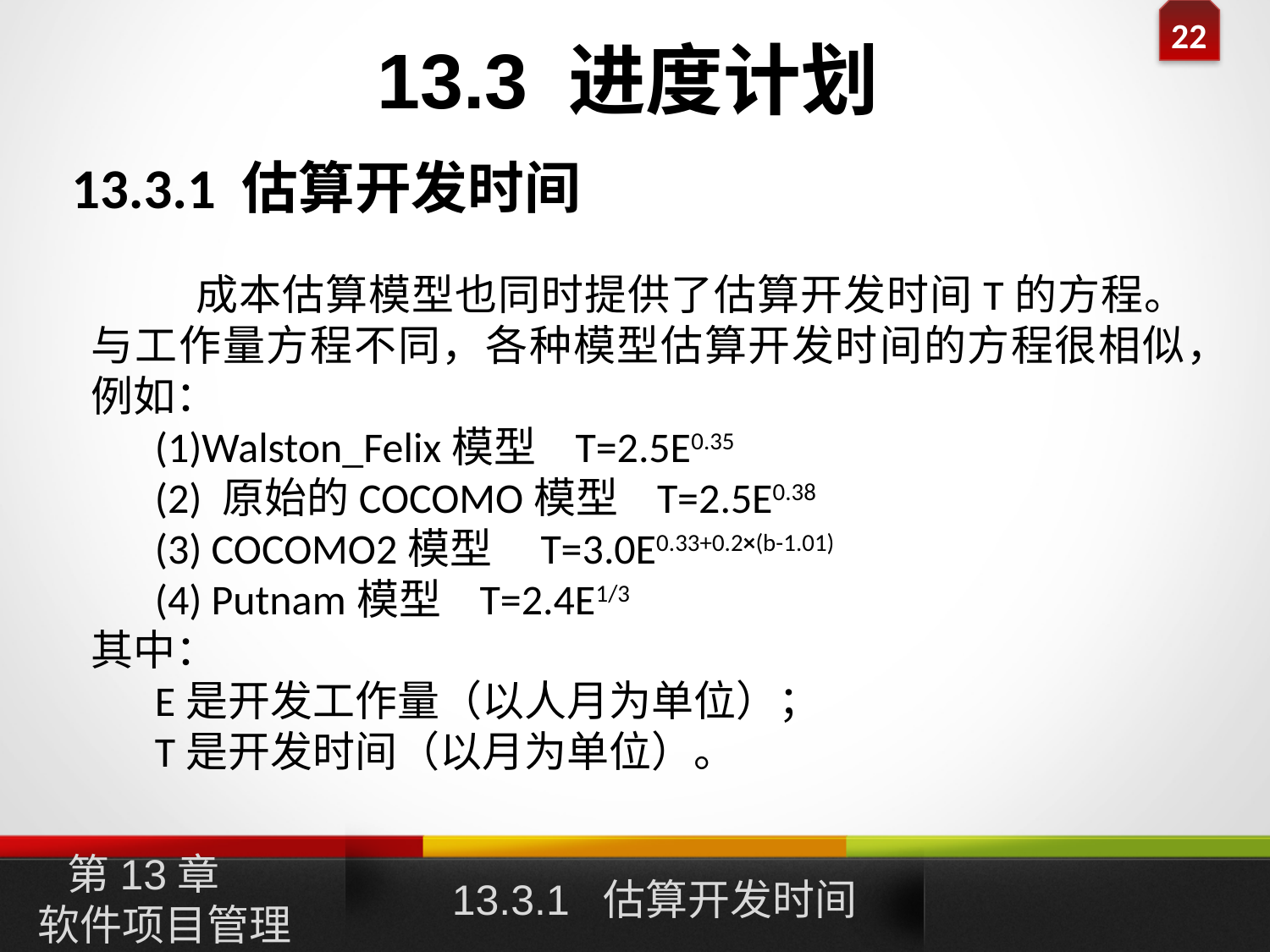

13.3 进度计划
13.3.1 估算开发时间
         成本估算模型也同时提供了估算开发时间T的方程。与工作量方程不同，各种模型估算开发时间的方程很相似，例如：
(1)Walston_Felix模型   T=2.5E0.35
(2) 原始的COCOMO模型   T=2.5E0.38
(3) COCOMO2模型    T=3.0E0.33+0.2×(b-1.01)
(4) Putnam模型   T=2.4E1/3
其中：
E是开发工作量（以人月为单位）；
T是开发时间（以月为单位）。
第13章
软件项目管理
13.3.1  估算开发时间